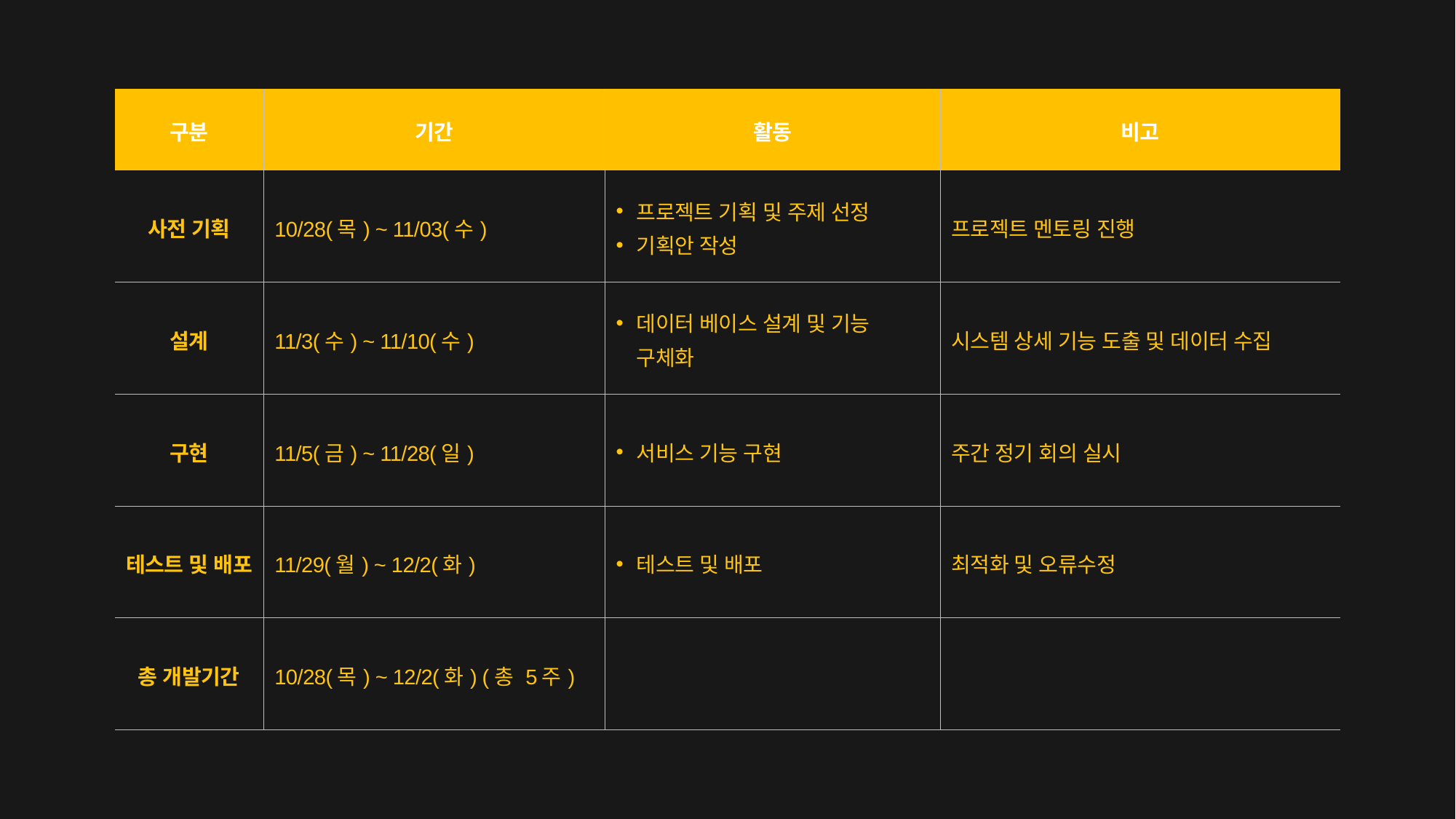

| 구분 | 기간 | 활동 | 비고 |
| --- | --- | --- | --- |
| 사전 기획 | 10/28(목) ~ 11/03(수) | 프로젝트 기획 및 주제 선정 기획안 작성 | 프로젝트 멘토링 진행 |
| 설계 | 11/3(수) ~ 11/10(수) | 데이터 베이스 설계 및 기능 구체화 | 시스템 상세 기능 도출 및 데이터 수집 |
| 구현 | 11/5(금) ~ 11/28(일) | 서비스 기능 구현 | 주간 정기 회의 실시 |
| 테스트 및 배포 | 11/29(월) ~ 12/2(화) | 테스트 및 배포 | 최적화 및 오류수정 |
| 총 개발기간 | 10/28(목) ~ 12/2(화) (총 5주) |  |  |